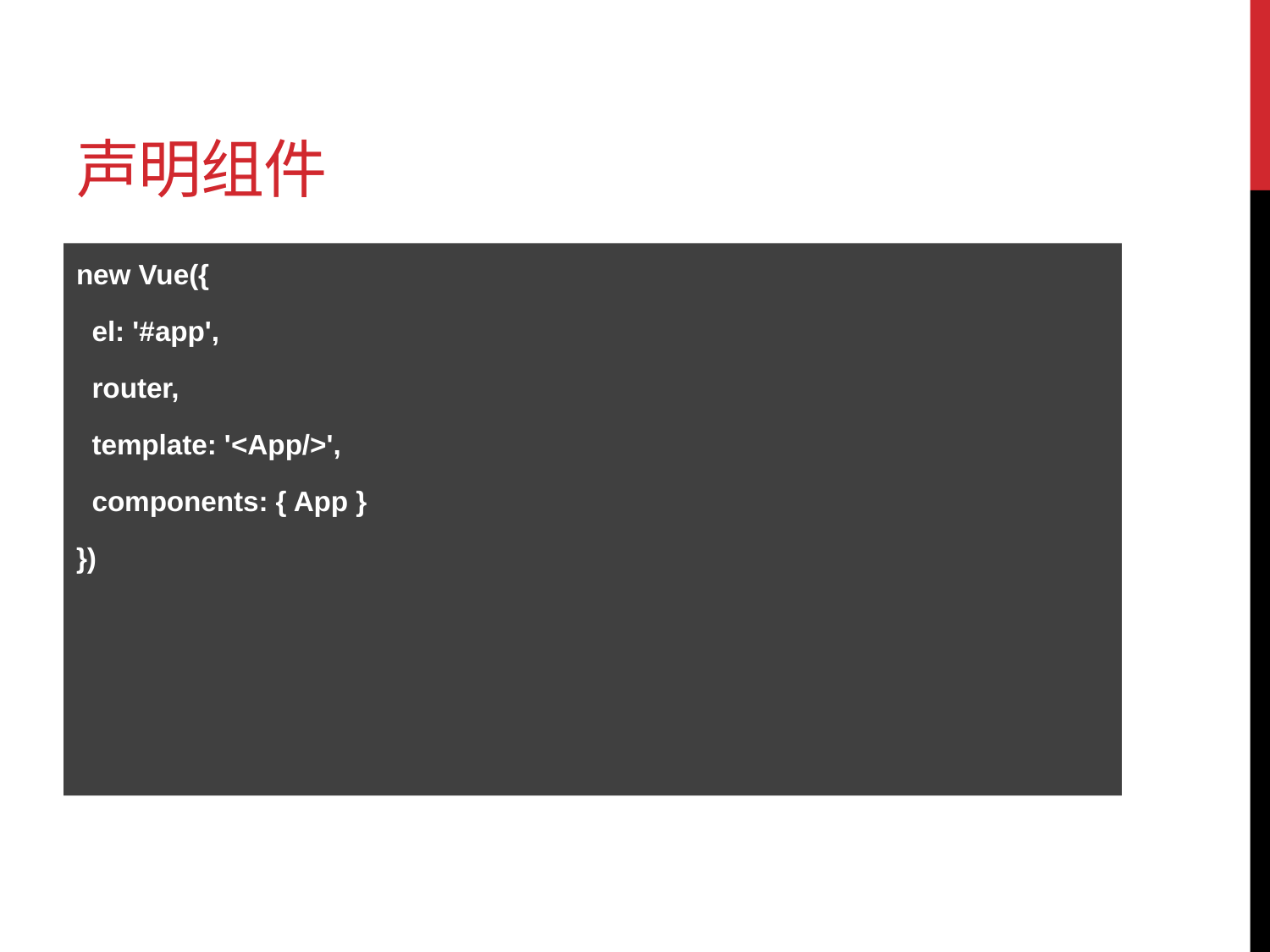

# 声明组件
new Vue({
  el: '#app',
  router,
  template: '<App/>',
  components: { App }
})